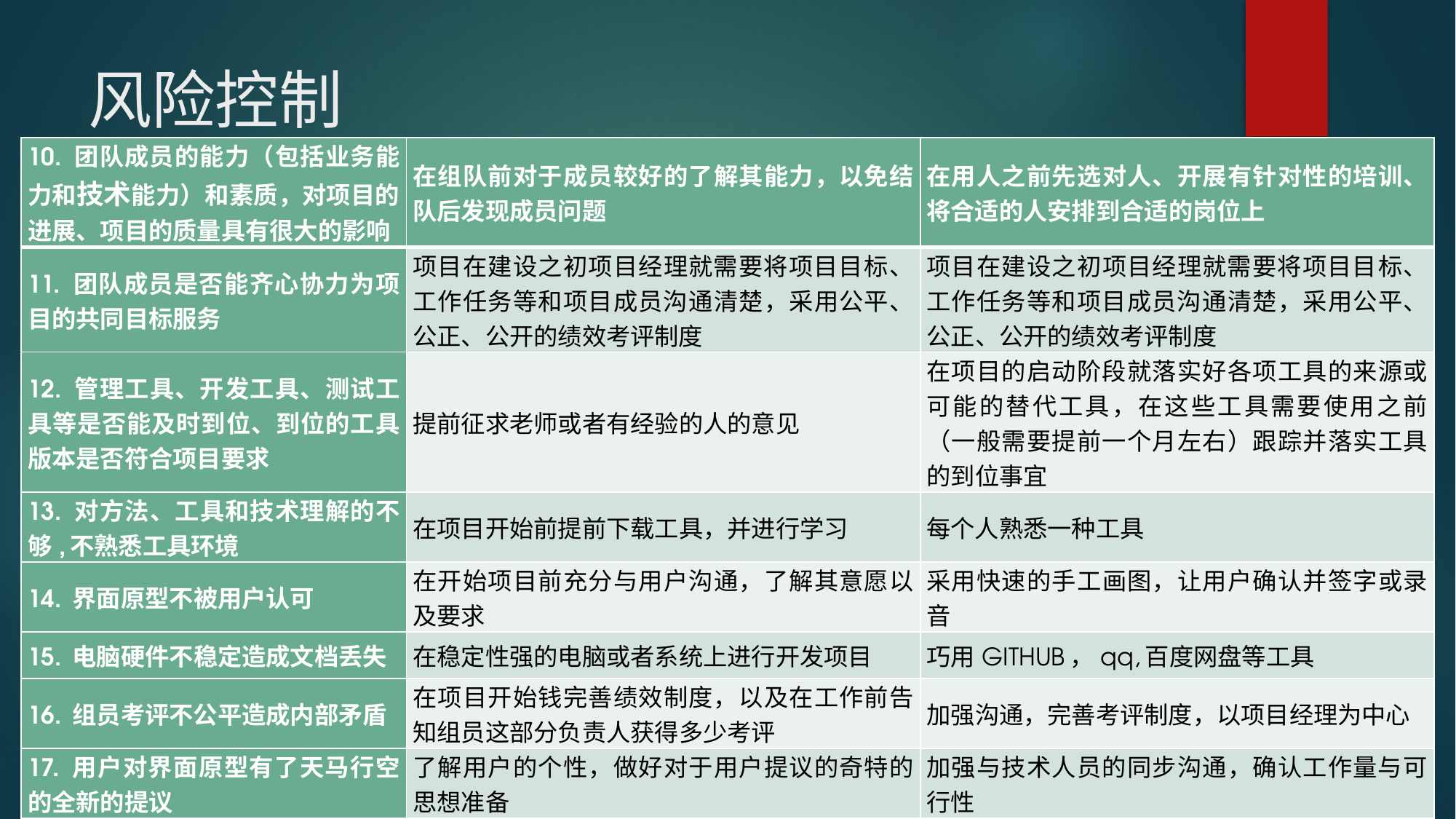

# 风险控制
| 10. 团队成员的能力（包括业务能力和技术能力）和素质，对项目的进展、项目的质量具有很大的影响 | 在组队前对于成员较好的了解其能力，以免结队后发现成员问题 | 在用人之前先选对人、开展有针对性的培训、将合适的人安排到合适的岗位上 |
| --- | --- | --- |
| 11. 团队成员是否能齐心协力为项目的共同目标服务 | 项目在建设之初项目经理就需要将项目目标、工作任务等和项目成员沟通清楚，采用公平、公正、公开的绩效考评制度 | 项目在建设之初项目经理就需要将项目目标、工作任务等和项目成员沟通清楚，采用公平、公正、公开的绩效考评制度 |
| 12. 管理工具、开发工具、测试工具等是否能及时到位、到位的工具版本是否符合项目要求 | 提前征求老师或者有经验的人的意见 | 在项目的启动阶段就落实好各项工具的来源或可能的替代工具，在这些工具需要使用之前（一般需要提前一个月左右）跟踪并落实工具的到位事宜 |
| 13. 对方法、工具和技术理解的不够,不熟悉工具环境 | 在项目开始前提前下载工具，并进行学习 | 每个人熟悉一种工具 |
| 14. 界面原型不被用户认可 | 在开始项目前充分与用户沟通，了解其意愿以及要求 | 采用快速的手工画图，让用户确认并签字或录音 |
| 15. 电脑硬件不稳定造成文档丢失 | 在稳定性强的电脑或者系统上进行开发项目 | 巧用GITHUB，qq,百度网盘等工具 |
| 16. 组员考评不公平造成内部矛盾 | 在项目开始钱完善绩效制度，以及在工作前告知组员这部分负责人获得多少考评 | 加强沟通，完善考评制度，以项目经理为中心 |
| 17. 用户对界面原型有了天马行空的全新的提议 | 了解用户的个性，做好对于用户提议的奇特的思想准备 | 加强与技术人员的同步沟通，确认工作量与可行性 |
| 18. 版本控制仓库空间不足 | 提前备份，对该项进行监视 | 由吴思楠开通仓库的会员，增加仓库容量，资金小组AA支付 |